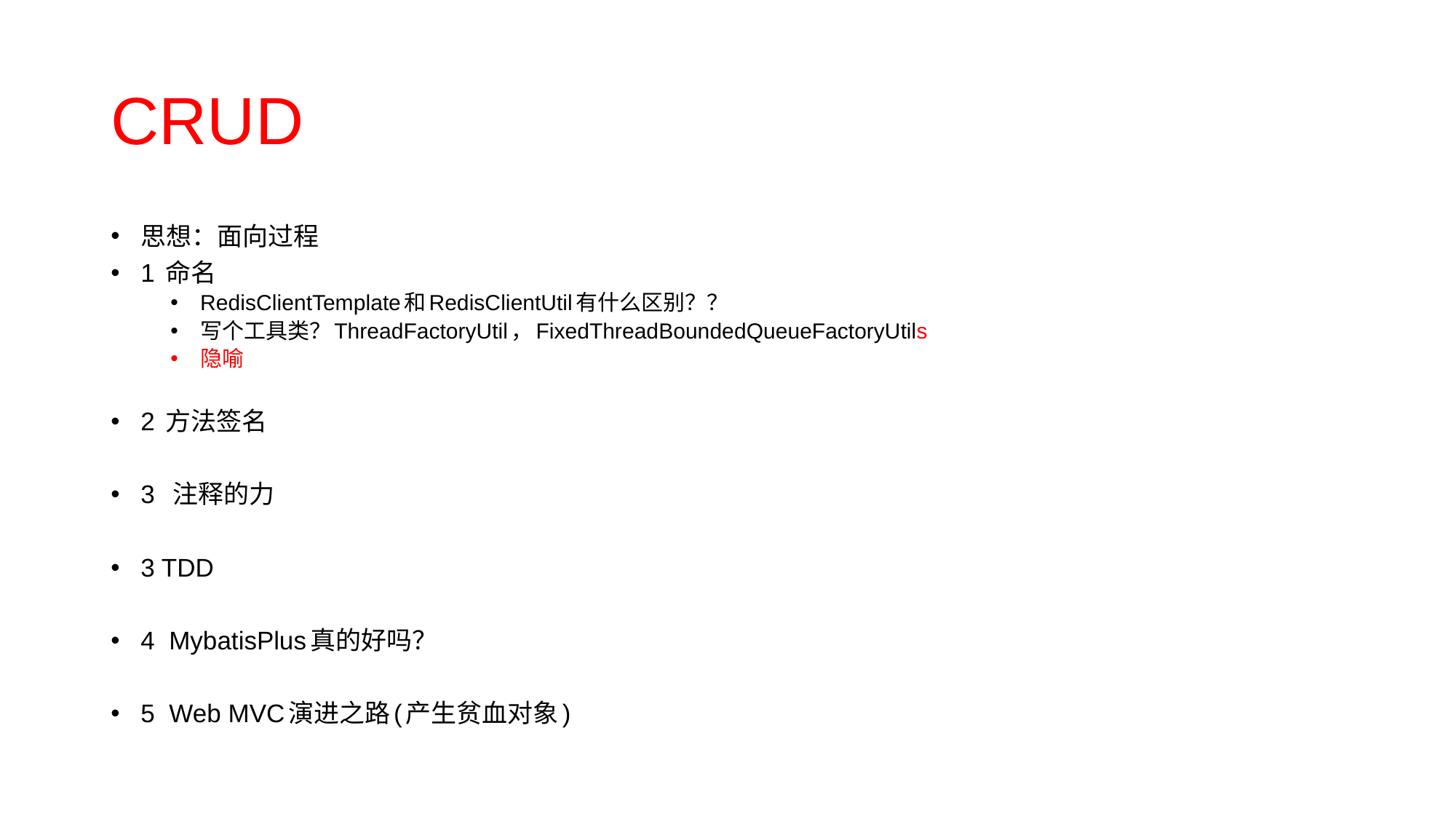

# CRUD
思想：面向过程
1 命名
RedisClientTemplate和RedisClientUtil有什么区别？？
写个工具类？ThreadFactoryUtil，FixedThreadBoundedQueueFactoryUtils
隐喻

2 方法签名

3  注释的力

3 TDD

4  MybatisPlus真的好吗？

5  Web MVC演进之路(产生贫血对象)